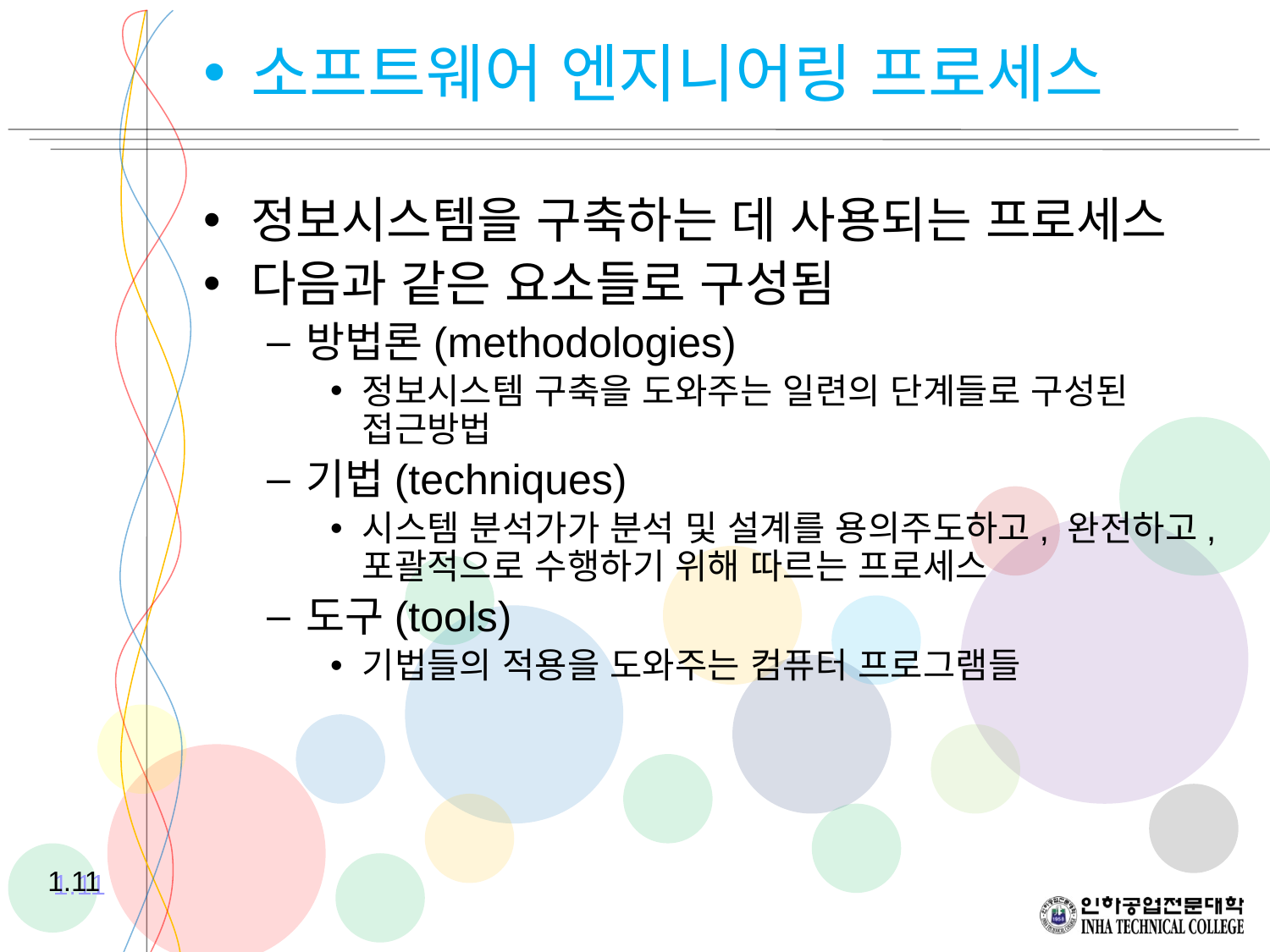

정보시스템을 구축하는 데 사용되는 프로세스
다음과 같은 요소들로 구성됨
방법론(methodologies)
정보시스템 구축을 도와주는 일련의 단계들로 구성된 접근방법
기법(techniques)
시스템 분석가가 분석 및 설계를 용의주도하고, 완전하고, 포괄적으로 수행하기 위해 따르는 프로세스
도구(tools)
기법들의 적용을 도와주는 컴퓨터 프로그램들
소프트웨어 엔지니어링 프로세스
1.11